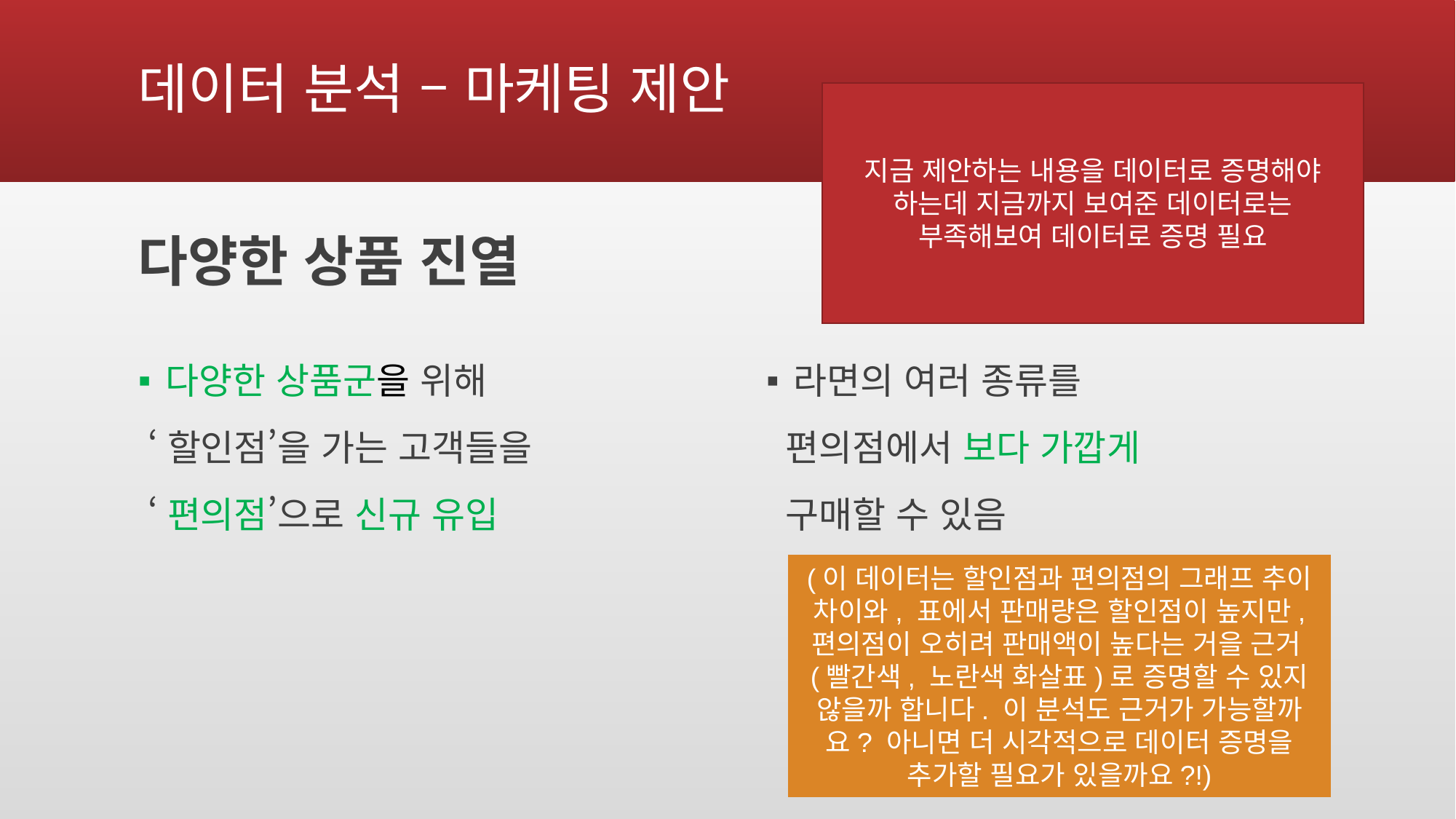

# 데이터 분석 – 마케팅 제안
지금 제안하는 내용을 데이터로 증명해야 하는데 지금까지 보여준 데이터로는 부족해보여 데이터로 증명 필요
다양한 상품 진열
라면의 여러 종류를
 편의점에서 보다 가깝게
 구매할 수 있음
다양한 상품군을 위해
 ‘할인점’을 가는 고객들을
 ‘편의점’으로 신규 유입

(이 데이터는 할인점과 편의점의 그래프 추이 차이와, 표에서 판매량은 할인점이 높지만, 편의점이 오히려 판매액이 높다는 거을 근거(빨간색, 노란색 화살표)로 증명할 수 있지 않을까 합니다. 이 분석도 근거가 가능할까요? 아니면 더 시각적으로 데이터 증명을 추가할 필요가 있을까요?!)